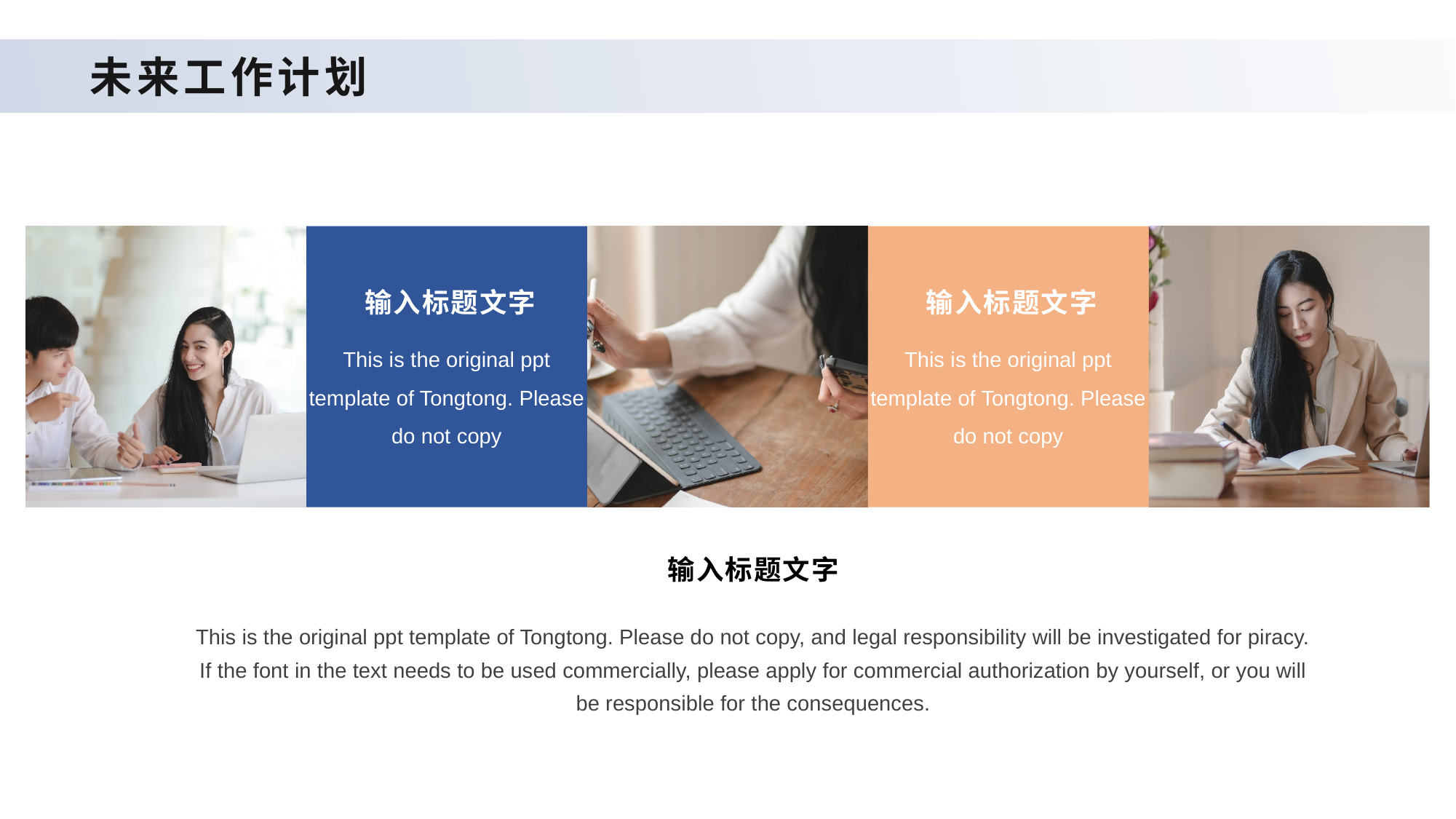

BBAAD9C20180234D78E509342D30B490A2B9B2081D3D2B70ADD98433B1092BA66B48B638116B6B0622592708C84631EC78F9212A41D06B111B5EC2463BBE24DE24F1F13DAF2766B7B4172CC760F24DF1AC31E1E57598618E48F78198ECB49CA8DB96259CDEB
# 未来工作计划

输入标题文字
输入标题文字
This is the original ppt template of Tongtong. Please do not copy
This is the original ppt template of Tongtong. Please do not copy
输入标题文字
This is the original ppt template of Tongtong. Please do not copy, and legal responsibility will be investigated for piracy. If the font in the text needs to be used commercially, please apply for commercial authorization by yourself, or you will be responsible for the consequences.